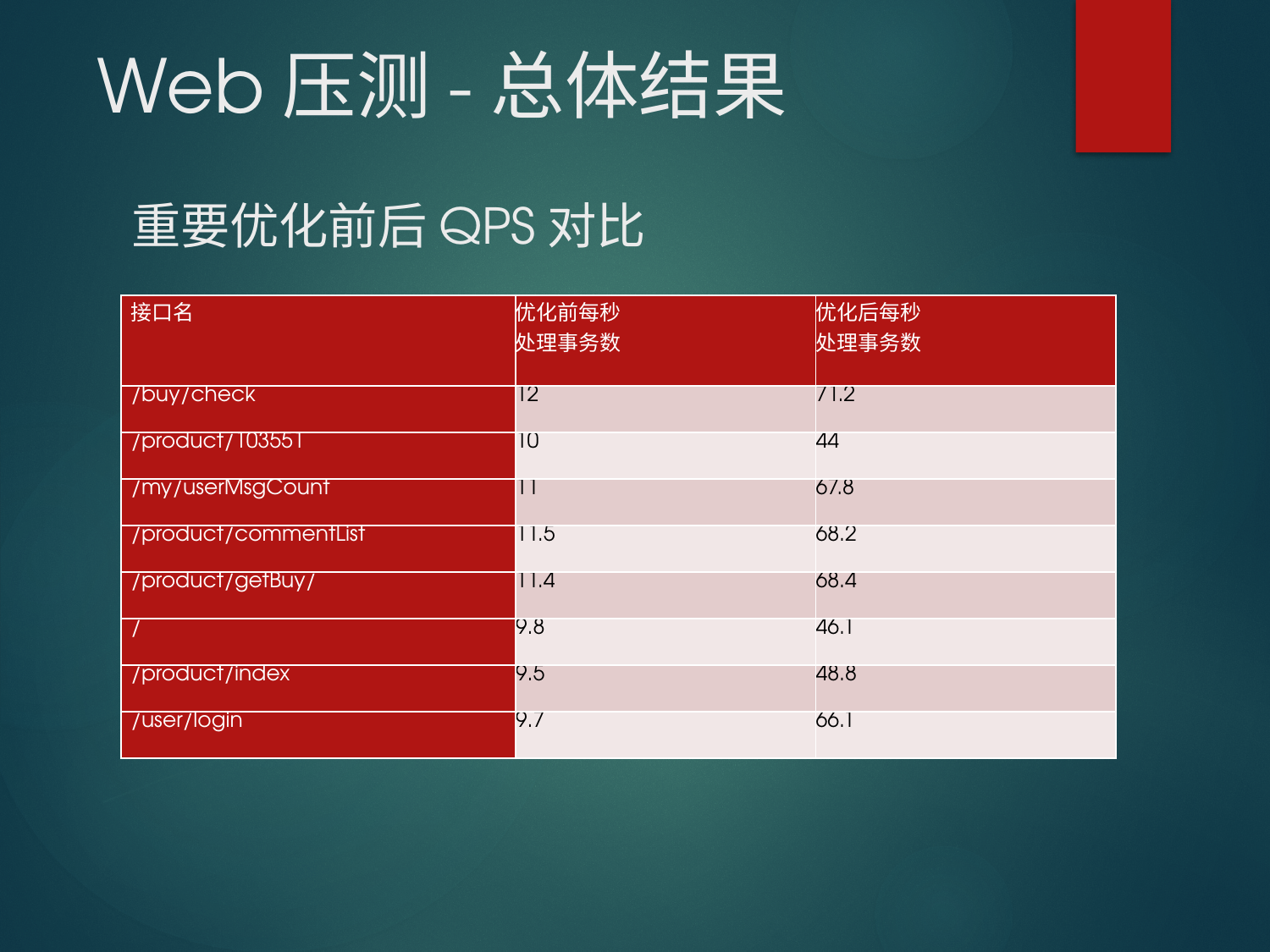

Web压测-总体结果
# 重要优化前后QPS对比
| 接口名 | 优化前每秒 处理事务数 | 优化后每秒 处理事务数 |
| --- | --- | --- |
| /buy/check | 12 | 71.2 |
| /product/103551 | 10 | 44 |
| /my/userMsgCount | 11 | 67.8 |
| /product/commentList | 11.5 | 68.2 |
| /product/getBuy/ | 11.4 | 68.4 |
| / | 9.8 | 46.1 |
| /product/index | 9.5 | 48.8 |
| /user/login | 9.7 | 66.1 |